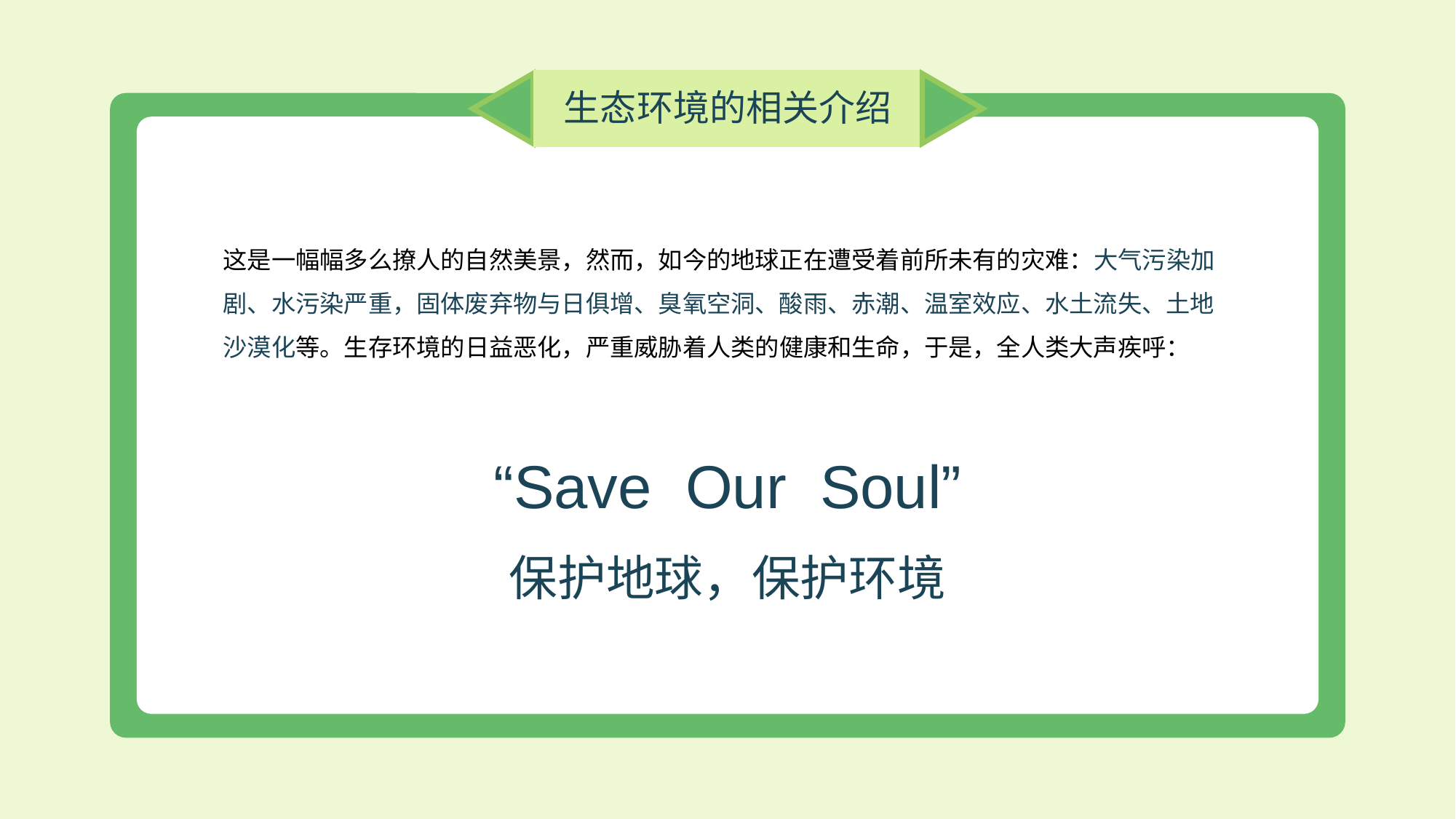

生态环境的相关介绍
这是一幅幅多么撩人的自然美景，然而，如今的地球正在遭受着前所未有的灾难：大气污染加剧、水污染严重，固体废弃物与日俱增、臭氧空洞、酸雨、赤潮、温室效应、水土流失、土地沙漠化等。生存环境的日益恶化，严重威胁着人类的健康和生命，于是，全人类大声疾呼：
“Save  Our  Soul”
保护地球，保护环境
PPT下载 http://www.ypppt.com/xiazai/